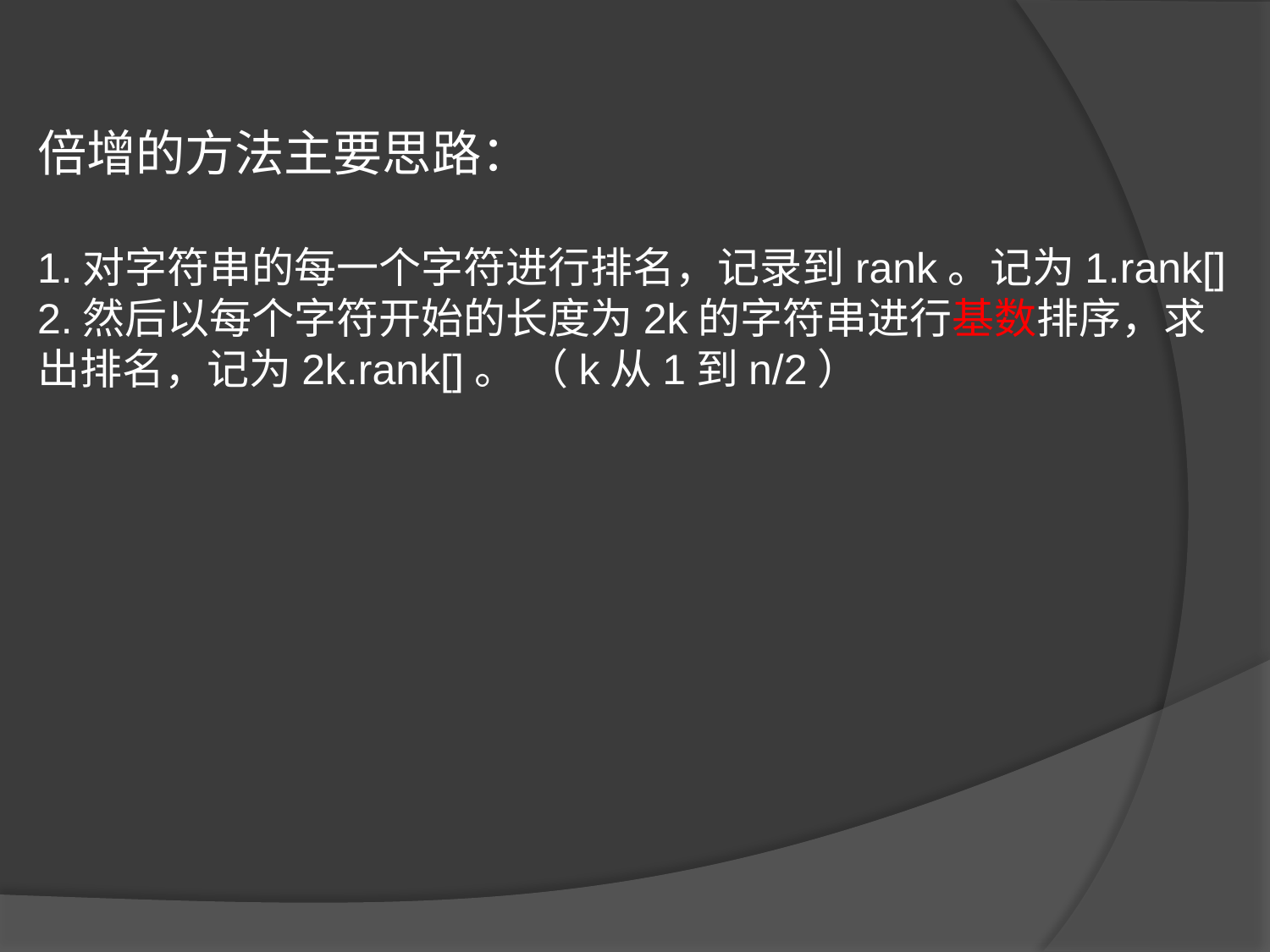

倍增的方法主要思路：
1.对字符串的每一个字符进行排名，记录到rank。记为1.rank[]
2.然后以每个字符开始的长度为2k的字符串进行基数排序，求出排名，记为2k.rank[]。 （k从1到n/2）